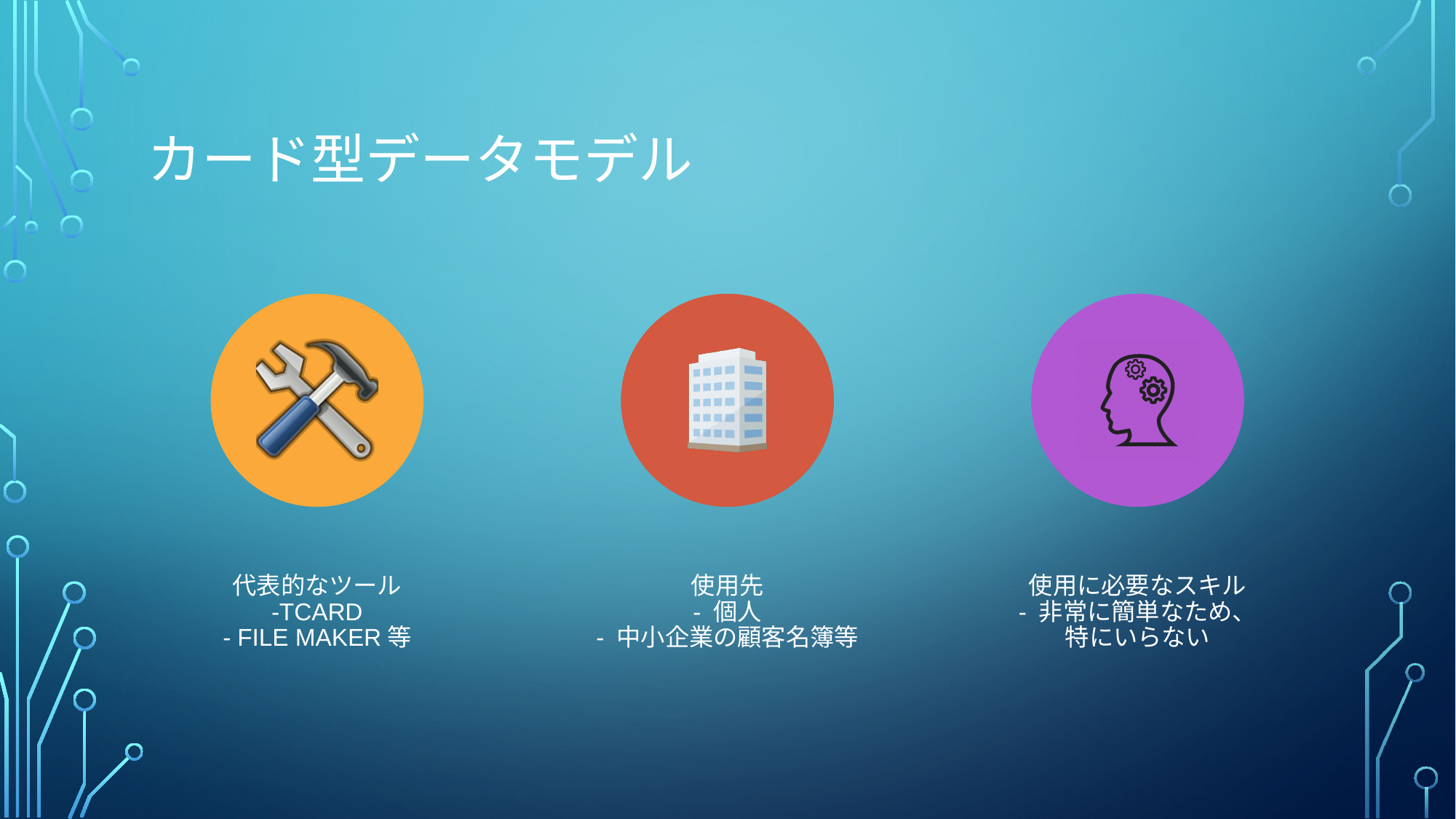

# カード型データモデル
代表的なツール
-TCARD
- File Maker等
使用先
- 個人
- 中小企業の顧客名簿等
使用に必要なスキル
- 非常に簡単なため、
特にいらない